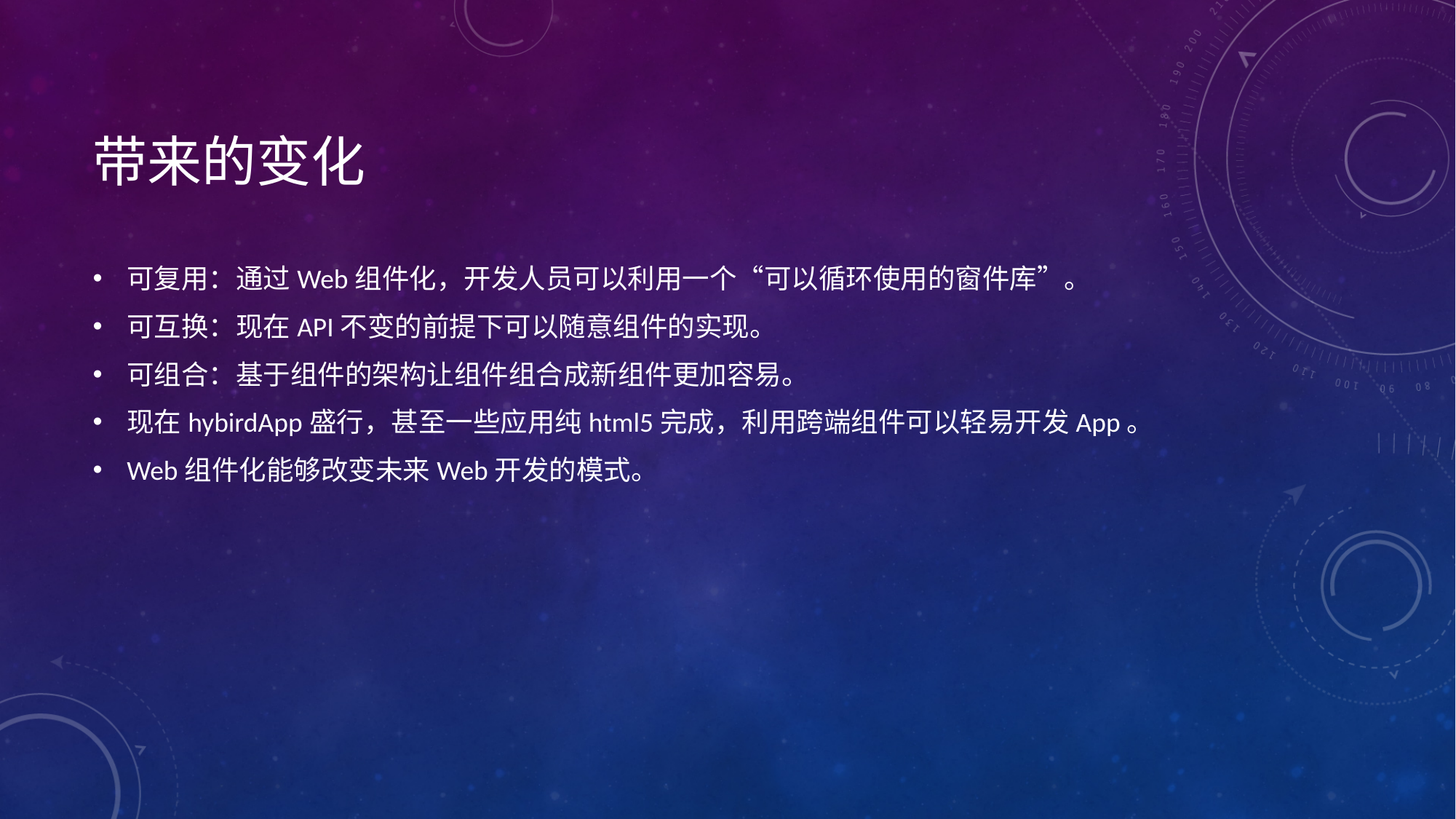

# 带来的变化
可复用：通过Web组件化，开发人员可以利用一个“可以循环使用的窗件库”。
可互换：现在API不变的前提下可以随意组件的实现。
可组合：基于组件的架构让组件组合成新组件更加容易。
现在hybirdApp盛行，甚至一些应用纯html5完成，利用跨端组件可以轻易开发App。
Web组件化能够改变未来Web开发的模式。